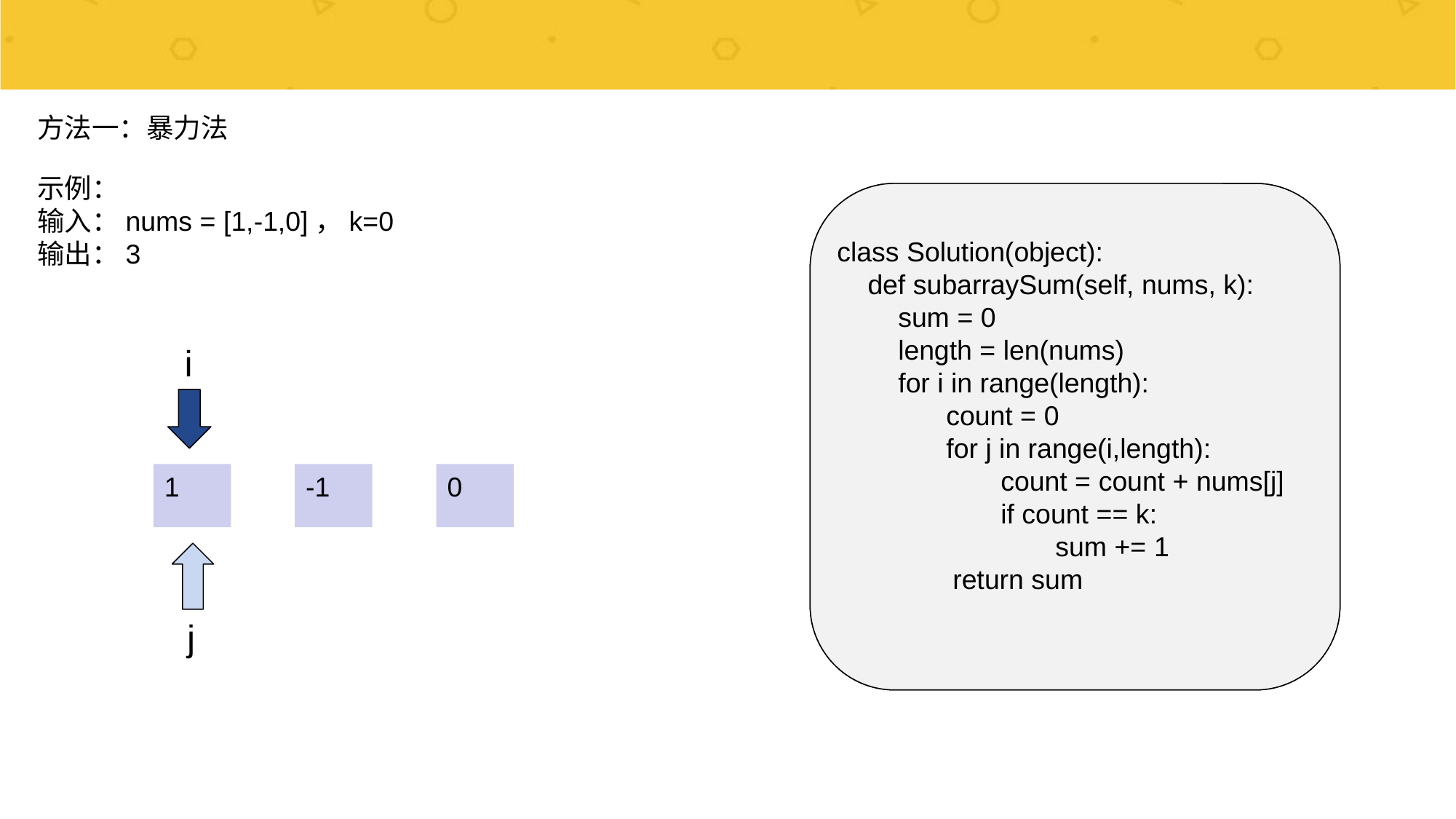

方法一：暴力法
示例：
输入：nums = [1,-1,0]，k=0
输出：3

class Solution(object):
    def subarraySum(self, nums, k):
        sum = 0
        length = len(nums)
        for i in range(length):
        	count = 0
for j in range(i,length):
count = count + nums[j]
if count == k:
sum += 1
        return sum
(1)
(1，-1) -> 0
i

(1，-1，0) ->0
(-1)
1
-1
0
(-1,0)

j
(0) -> 0
输出：3